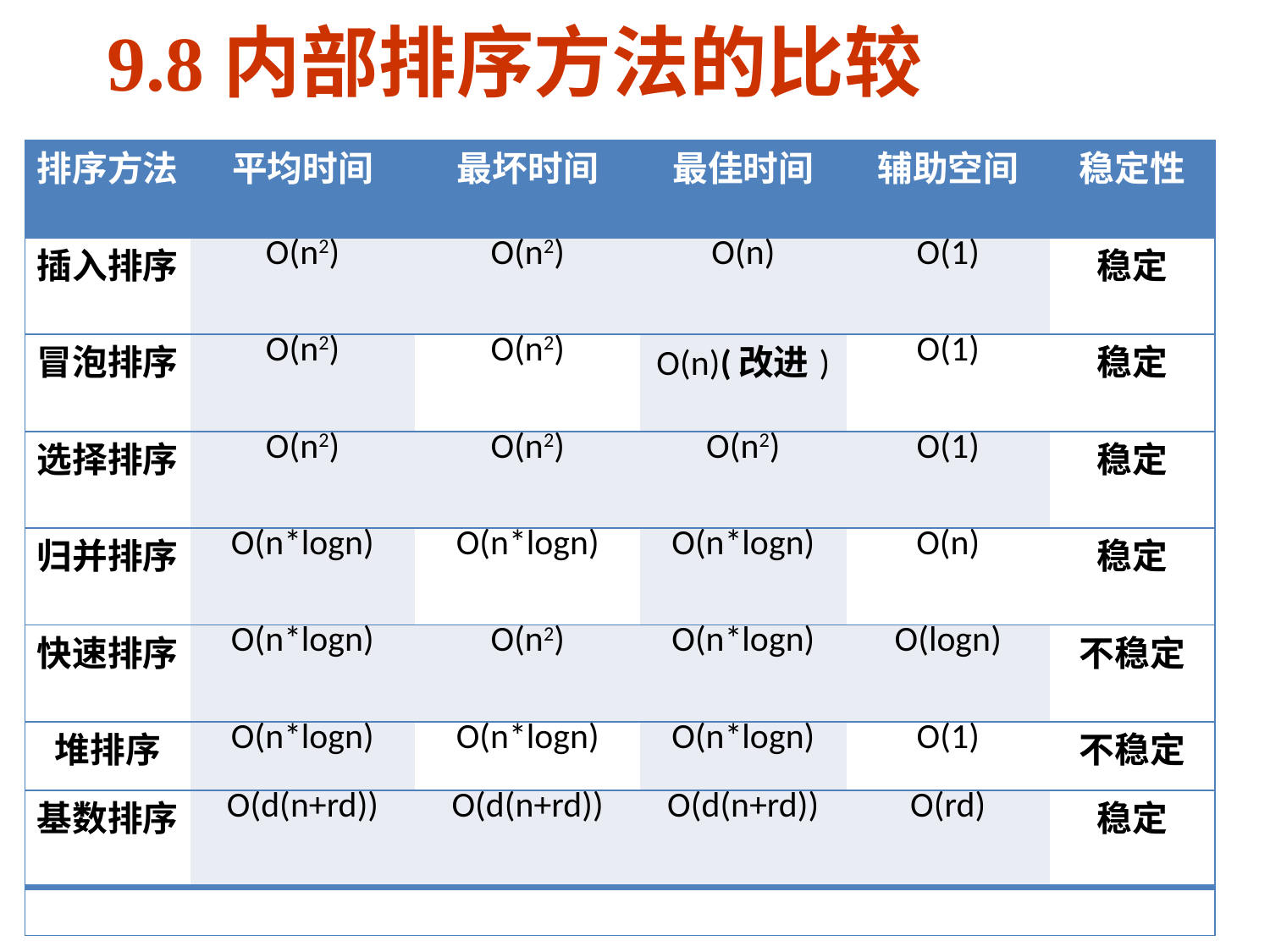

9.8内部排序方法的比较
| 排序方法 | 平均时间 | 最坏时间 | 最佳时间 | 辅助空间 | 稳定性 |
| --- | --- | --- | --- | --- | --- |
| 插入排序 | O(n2) | O(n2) | O(n) | O(1) | 稳定 |
| 冒泡排序 | O(n2) | O(n2) | O(n)(改进) | O(1) | 稳定 |
| 选择排序 | O(n2) | O(n2) | O(n2) | O(1) | 稳定 |
| 归并排序 | O(n\*logn) | O(n\*logn) | O(n\*logn) | O(n) | 稳定 |
| 快速排序 | O(n\*logn) | O(n2) | O(n\*logn) | O(logn) | 不稳定 |
| 堆排序 | O(n\*logn) | O(n\*logn) | O(n\*logn) | O(1) | 不稳定 |
| 基数排序 | O(d(n+rd)) | O(d(n+rd)) | O(d(n+rd)) | O(rd) | 稳定 |
|  |  |  |  |  |  |
85